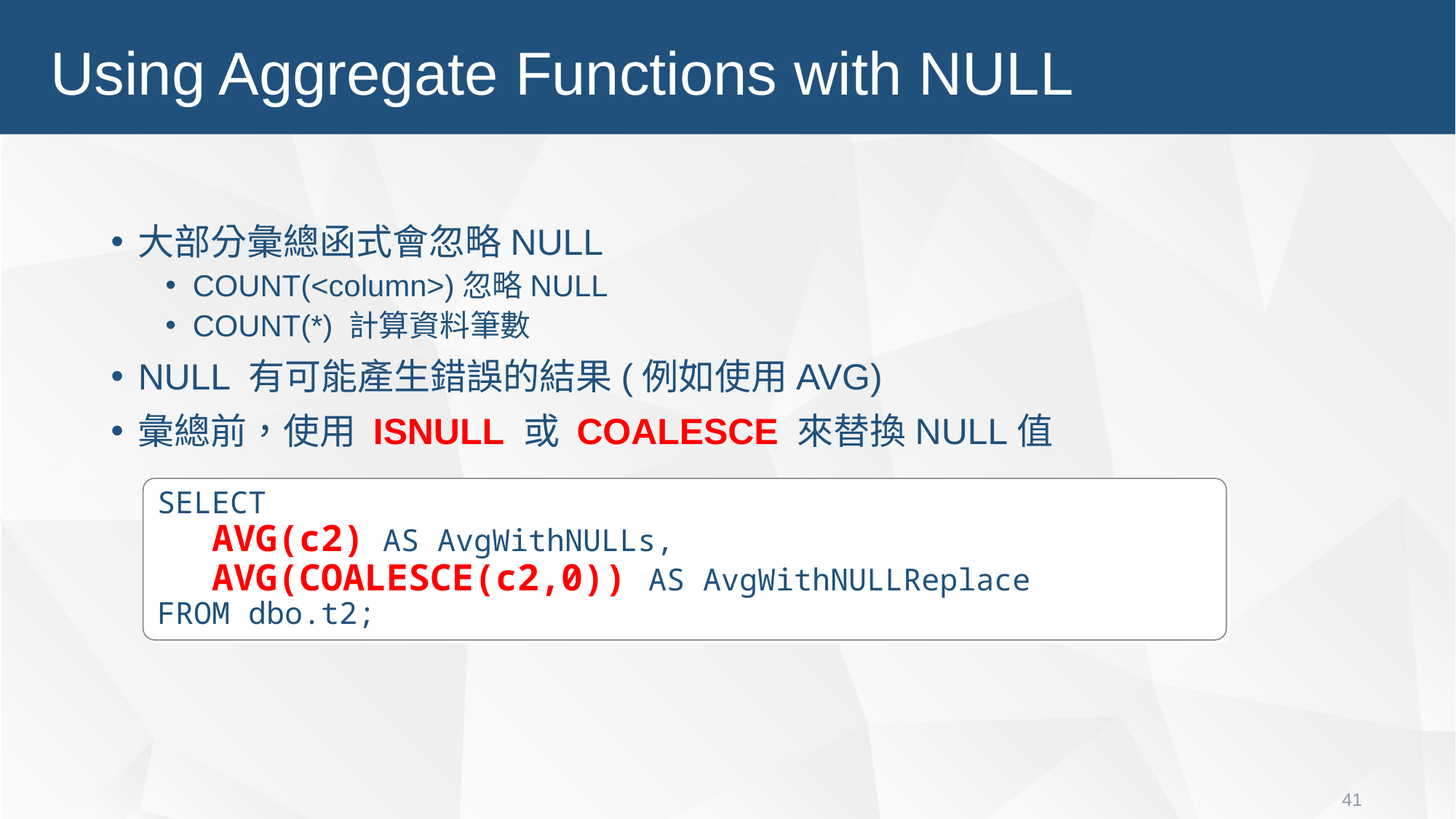

Using Aggregate Functions with NULL
大部分彙總函式會忽略NULL
COUNT(<column>)忽略NULL
COUNT(*) 計算資料筆數
NULL 有可能產生錯誤的結果(例如使用AVG)
彙總前，使用 ISNULL 或 COALESCE 來替換NULL值

SELECT
	AVG(c2) AS AvgWithNULLs,
	AVG(COALESCE(c2,0)) AS AvgWithNULLReplace
FROM dbo.t2;